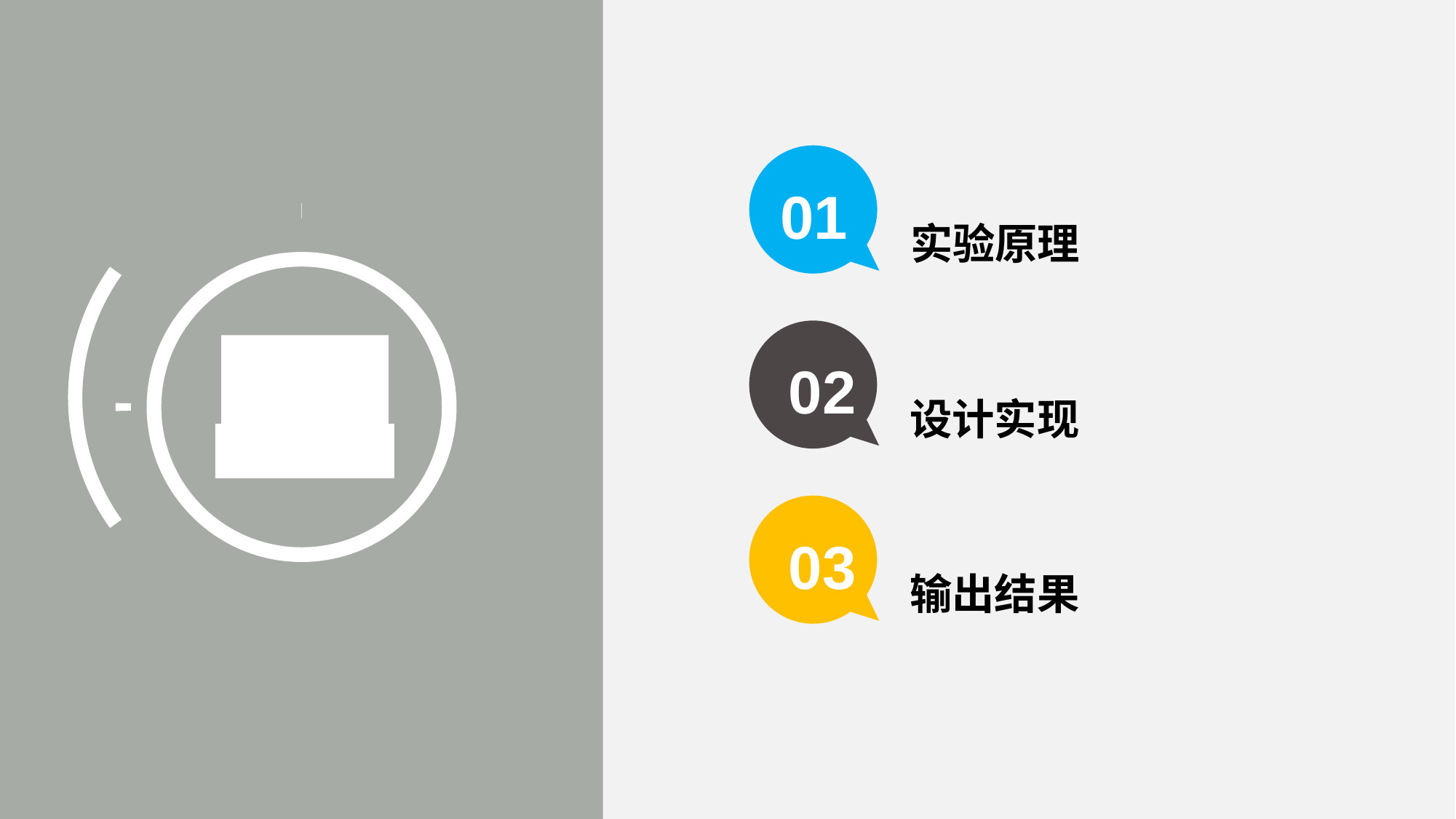

01
实验原理

目录
Contents

02
设计实现

03
输出结果